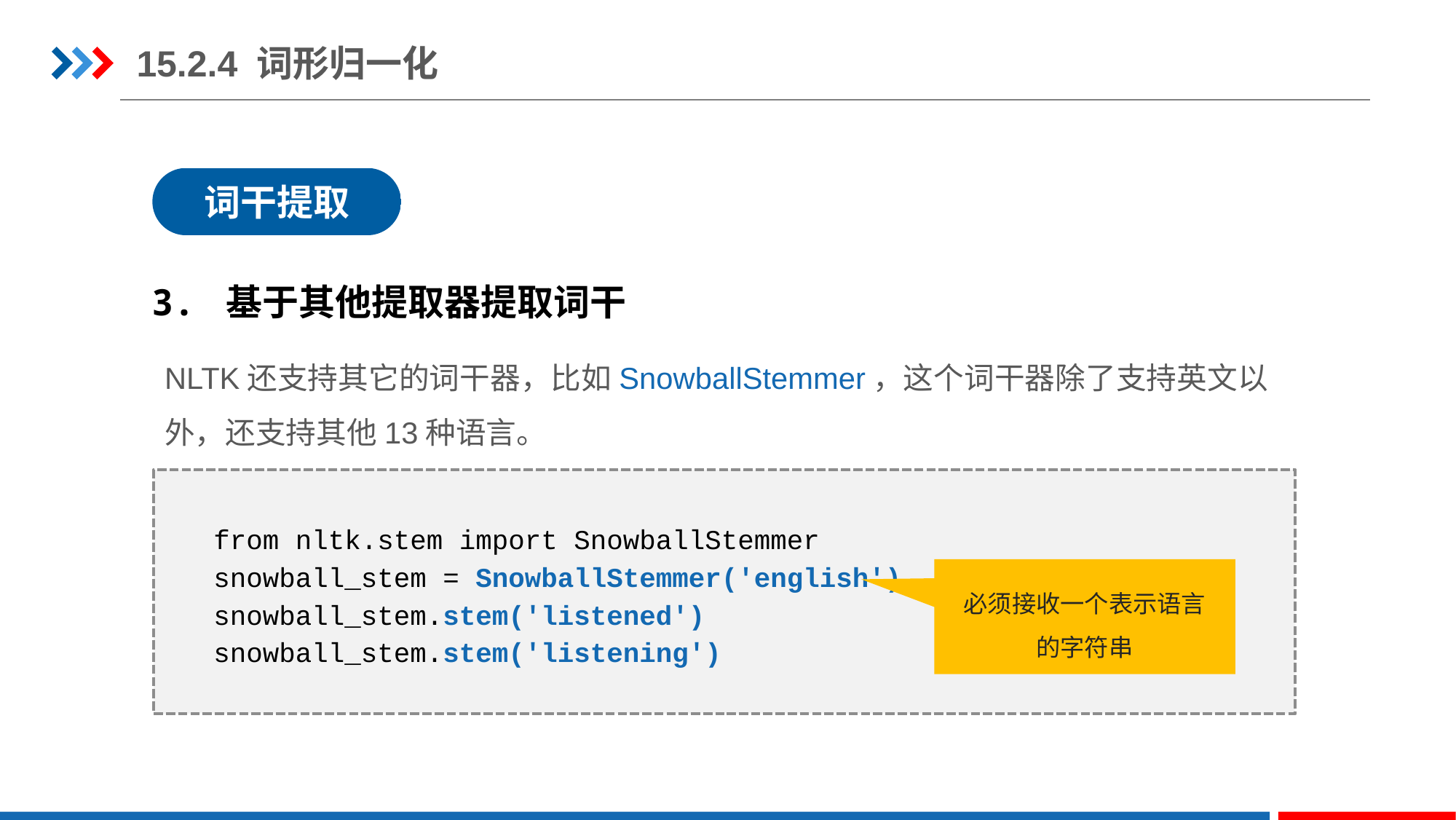

15.2.4 词形归一化
词干提取
3. 基于其他提取器提取词干
NLTK还支持其它的词干器，比如SnowballStemmer，这个词干器除了支持英文以外，还支持其他13种语言。

from nltk.stem import SnowballStemmer
snowball_stem = SnowballStemmer('english')
snowball_stem.stem('listened')
snowball_stem.stem('listening')

必须接收一个表示语言的字符串